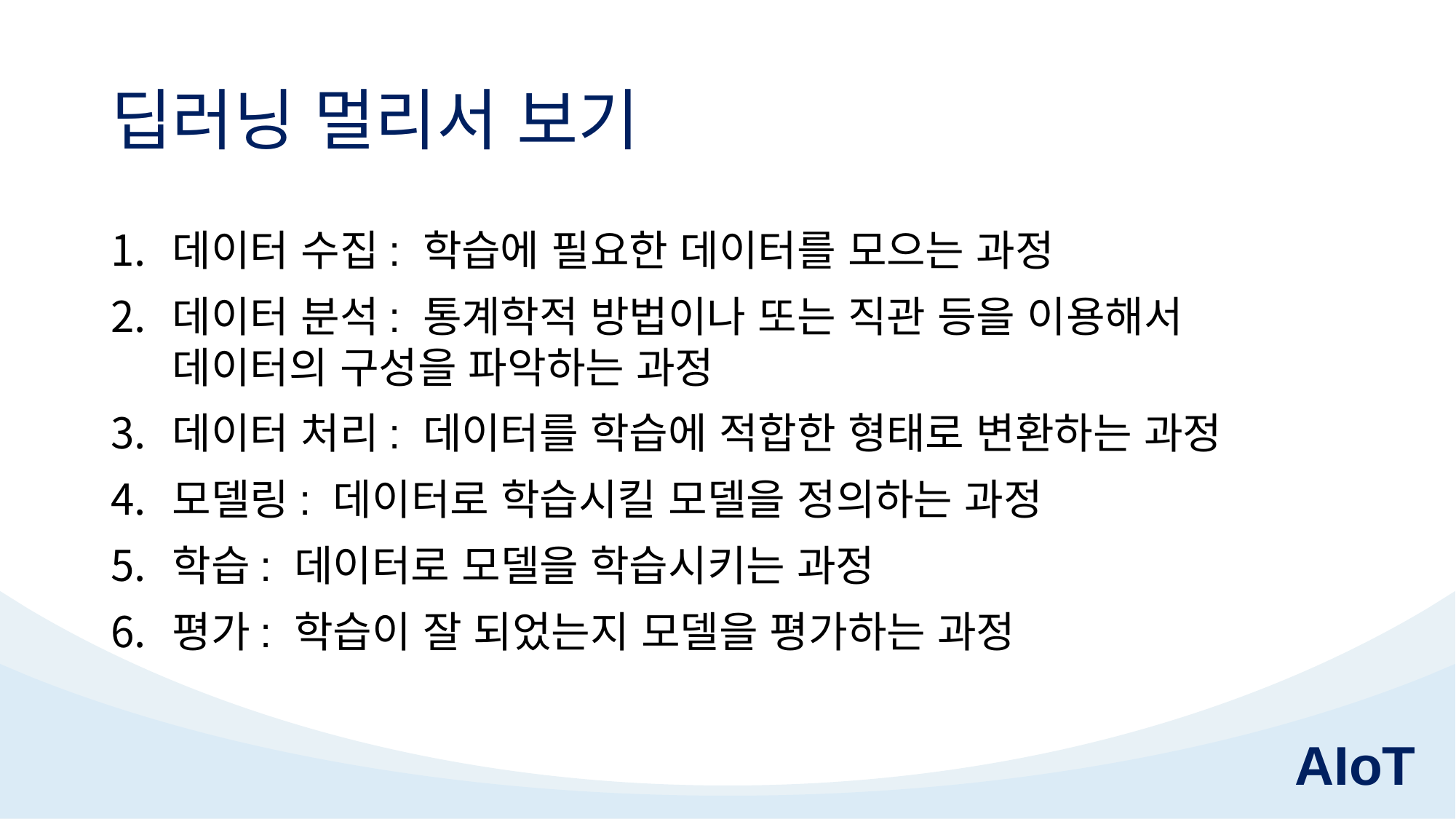

# 딥러닝 멀리서 보기
데이터 수집: 학습에 필요한 데이터를 모으는 과정
데이터 분석: 통계학적 방법이나 또는 직관 등을 이용해서
데이터의 구성을 파악하는 과정
데이터 처리: 데이터를 학습에 적합한 형태로 변환하는 과정
모델링: 데이터로 학습시킬 모델을 정의하는 과정
학습: 데이터로 모델을 학습시키는 과정
평가: 학습이 잘 되었는지 모델을 평가하는 과정